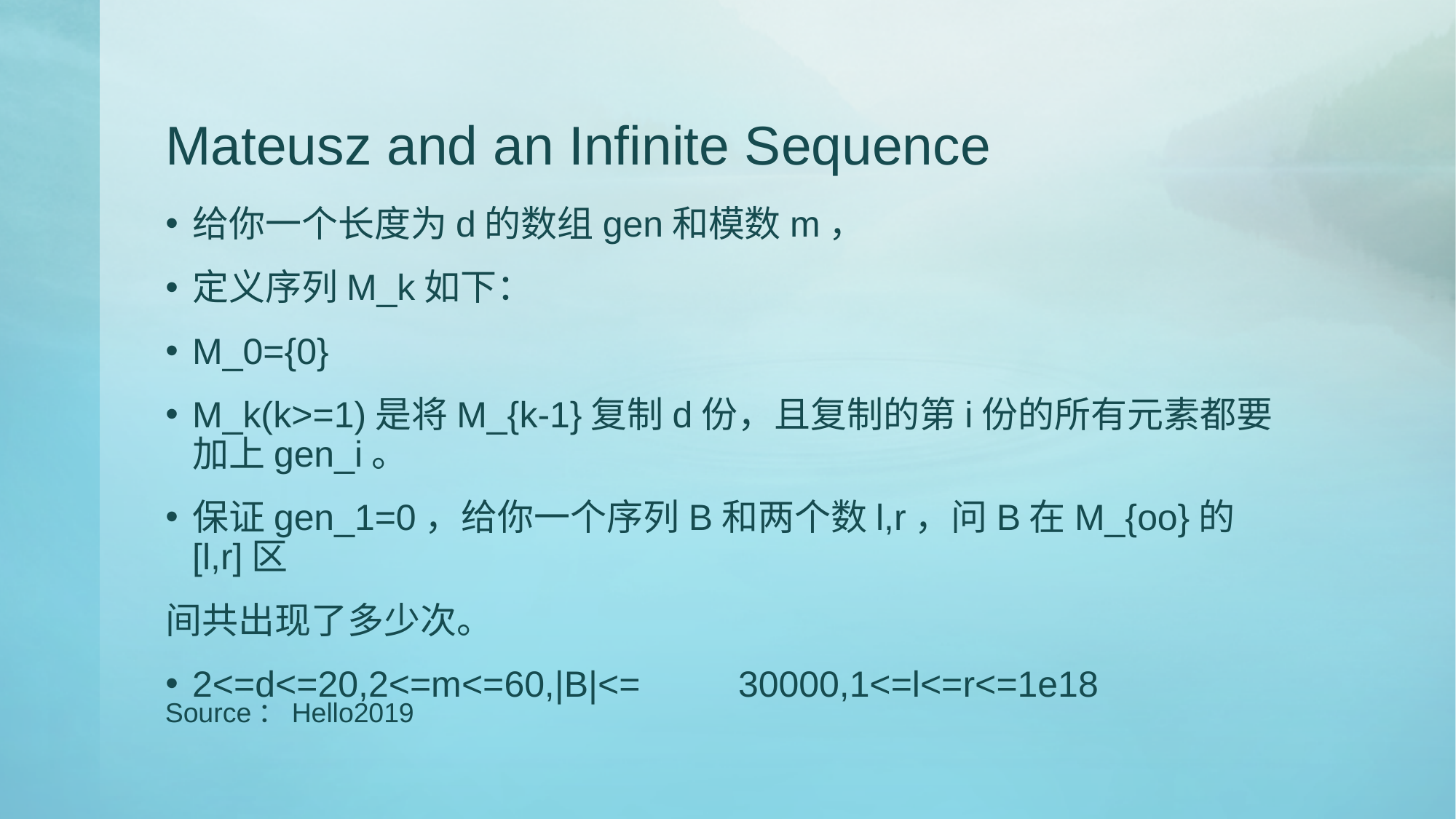

# Mateusz and an Infinite Sequence
给你一个长度为d的数组gen和模数m，
定义序列M_k如下：
M_0={0}
M_k(k>=1)是将M_{k-1}复制d份，且复制的第i份的所有元素都要加上gen_i。
保证gen_1=0，给你一个序列B和两个数l,r，问B在M_{oo}的[l,r]区
间共出现了多少次。
2<=d<=20,2<=m<=60,|B|<=	30000,1<=l<=r<=1e18

Source：Hello2019